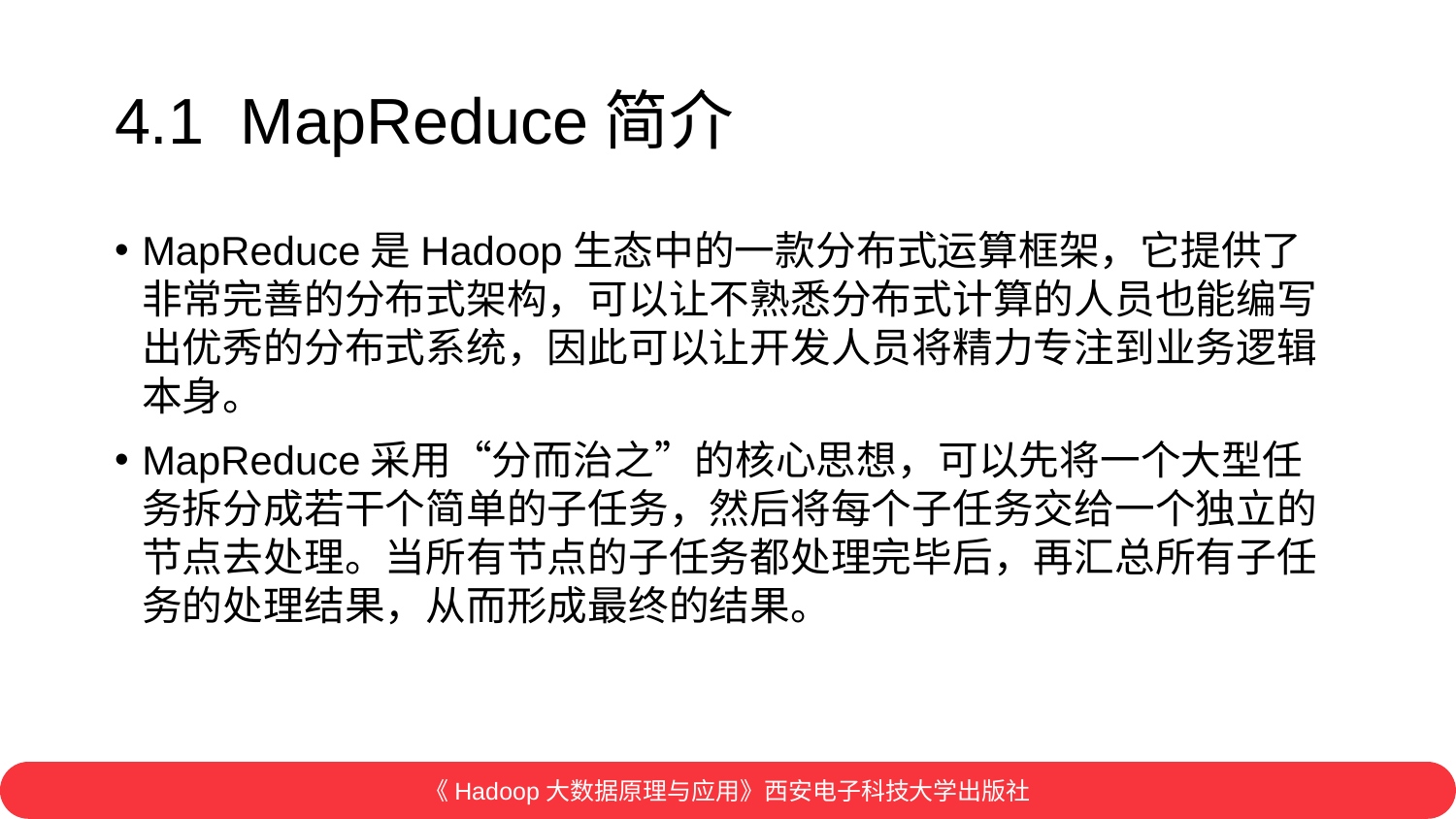

# 4.1  MapReduce简介
MapReduce是Hadoop生态中的一款分布式运算框架，它提供了非常完善的分布式架构，可以让不熟悉分布式计算的人员也能编写出优秀的分布式系统，因此可以让开发人员将精力专注到业务逻辑本身。
MapReduce采用“分而治之”的核心思想，可以先将一个大型任务拆分成若干个简单的子任务，然后将每个子任务交给一个独立的节点去处理。当所有节点的子任务都处理完毕后，再汇总所有子任务的处理结果，从而形成最终的结果。